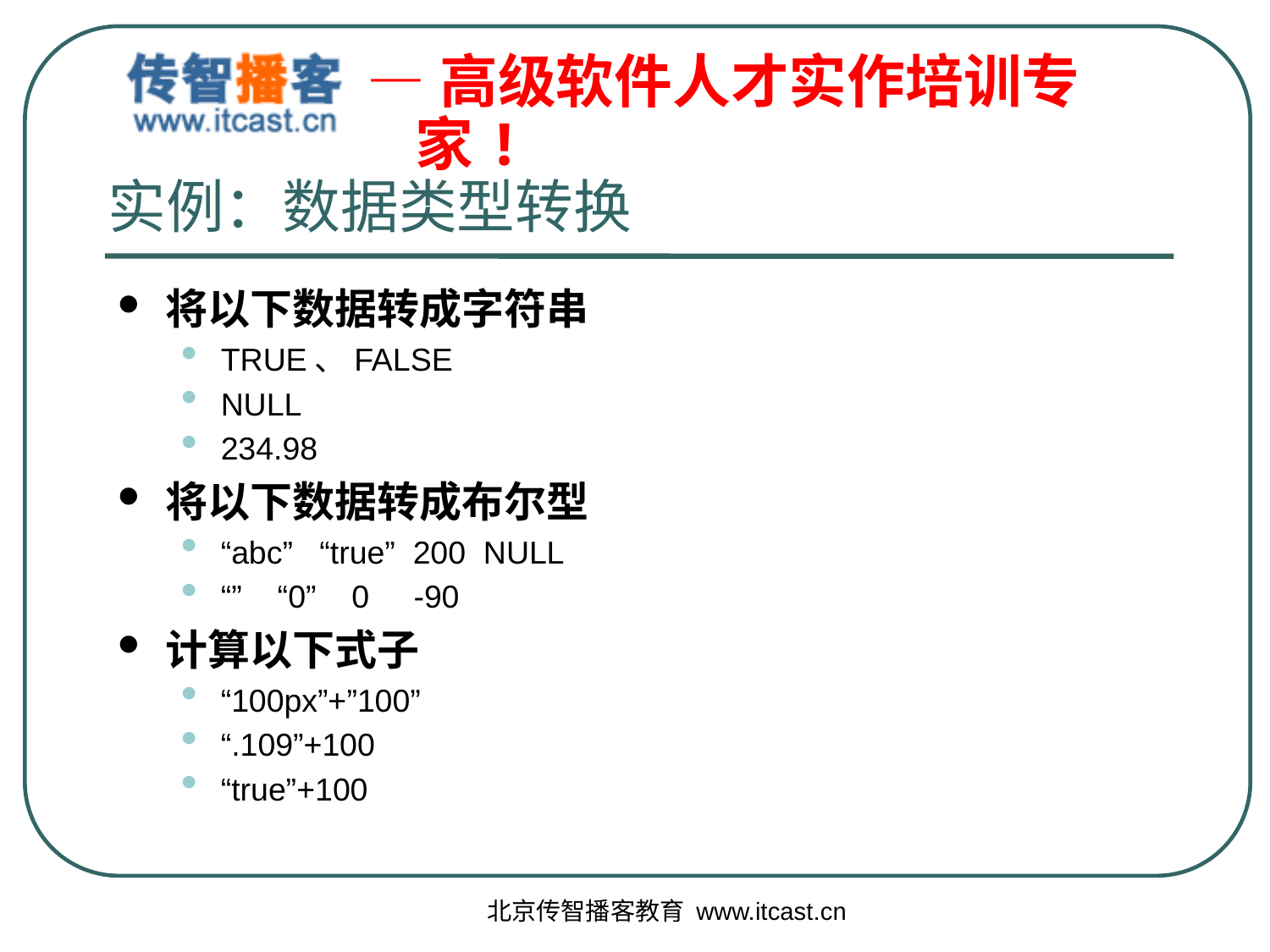

# 实例：数据类型转换
将以下数据转成字符串
TRUE、FALSE
NULL
234.98
将以下数据转成布尔型
“abc”   “true”  200  NULL
“”    “0”    0     -90
计算以下式子
“100px”+”100”
“.109”+100
“true”+100